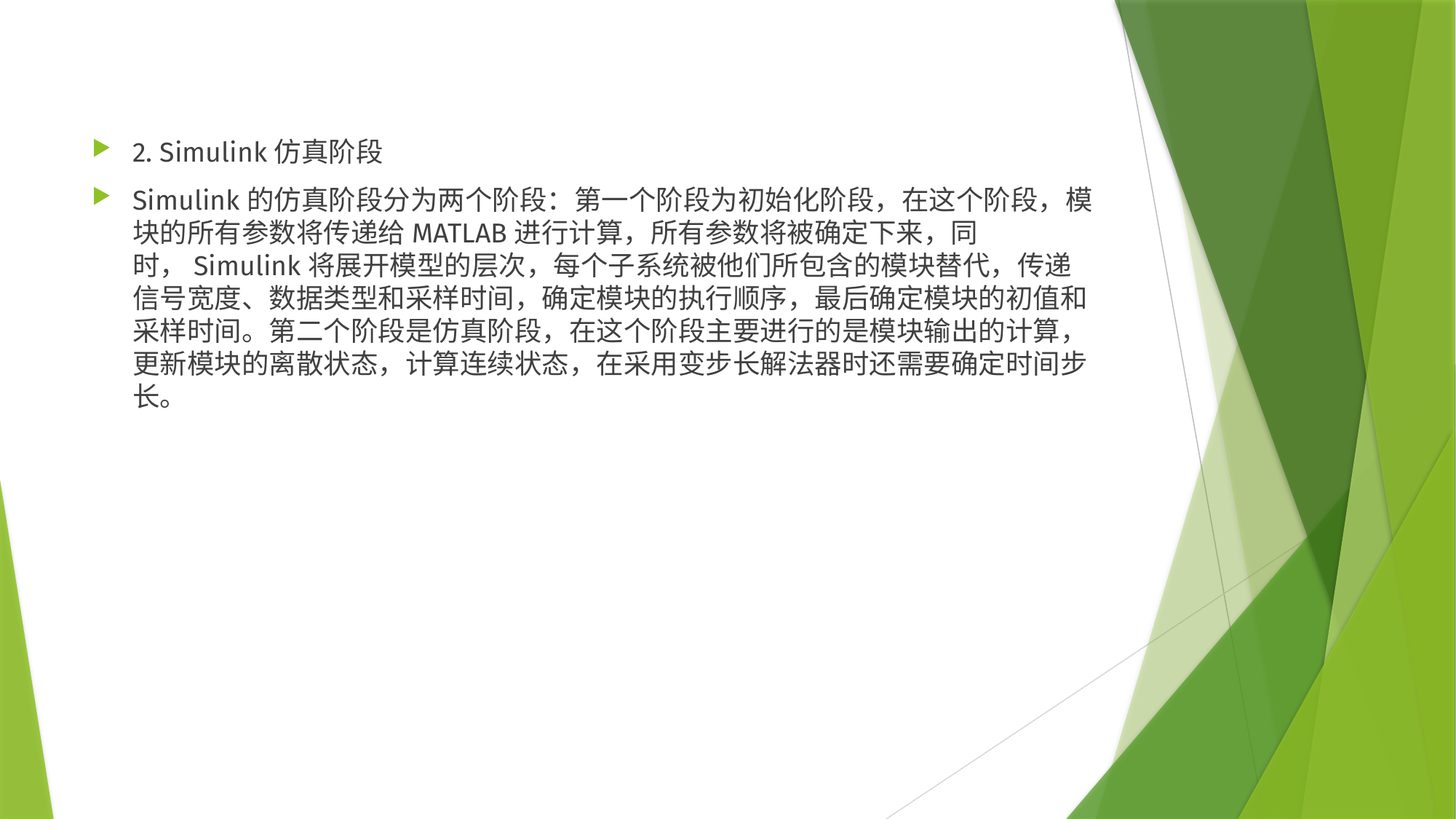

2. Simulink仿真阶段
Simulink的仿真阶段分为两个阶段：第一个阶段为初始化阶段，在这个阶段，模块的所有参数将传递给MATLAB进行计算，所有参数将被确定下来，同时，Simulink将展开模型的层次，每个子系统被他们所包含的模块替代，传递信号宽度、数据类型和采样时间，确定模块的执行顺序，最后确定模块的初值和采样时间。第二个阶段是仿真阶段，在这个阶段主要进行的是模块输出的计算，更新模块的离散状态，计算连续状态，在采用变步长解法器时还需要确定时间步长。